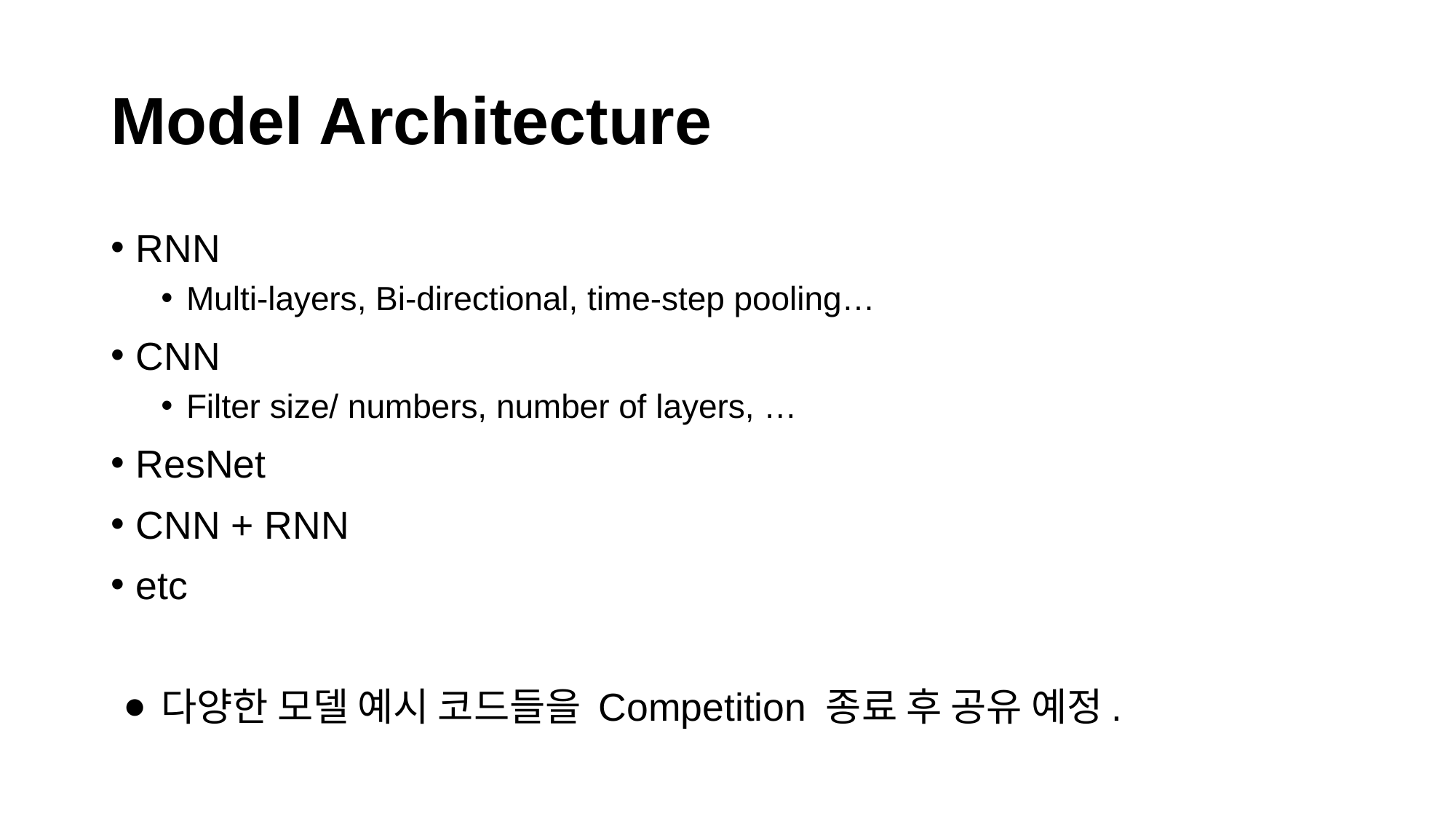

# Model Architecture
RNN
Multi-layers, Bi-directional, time-step pooling…
CNN
Filter size/ numbers, number of layers, …
ResNet
CNN + RNN
etc

다양한 모델 예시 코드들을 Competition 종료 후 공유 예정.